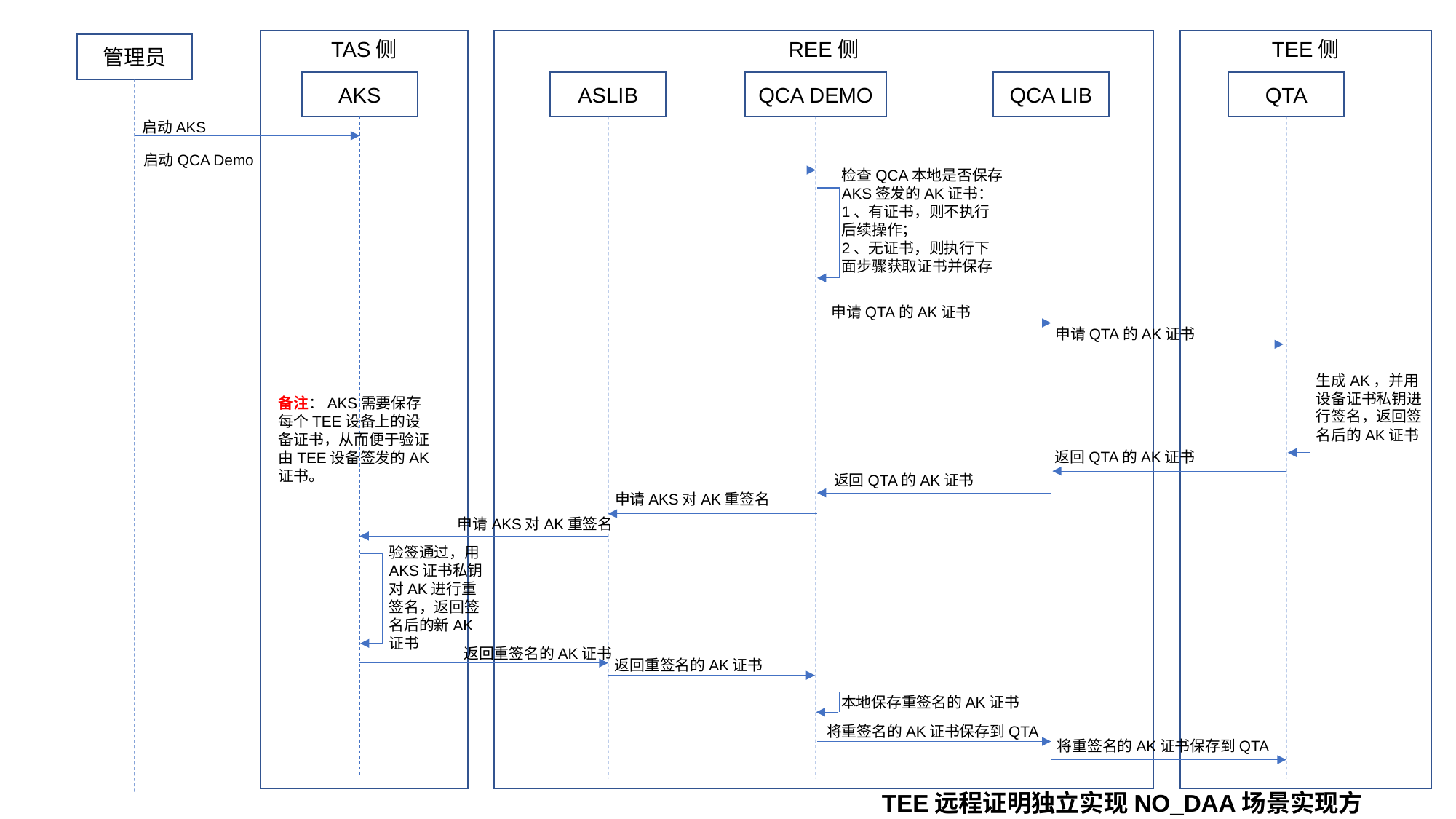

TAS侧
REE侧
TEE侧
管理员
AKS
ASLIB
QCA DEMO
QCA LIB
QTA
启动AKS
启动QCA Demo
检查QCA本地是否保存AKS签发的AK证书：
1、有证书，则不执行后续操作；
2、无证书，则执行下面步骤获取证书并保存
申请QTA的AK证书
申请QTA的AK证书
生成AK，并用设备证书私钥进行签名，返回签名后的AK证书
备注：AKS需要保存每个TEE设备上的设备证书，从而便于验证由TEE设备签发的AK证书。
返回QTA的AK证书
返回QTA的AK证书
申请AKS对AK重签名
申请AKS对AK重签名
验签通过，用AKS证书私钥对AK进行重签名，返回签名后的新AK证书
返回重签名的AK证书
返回重签名的AK证书
本地保存重签名的AK证书
将重签名的AK证书保存到QTA
将重签名的AK证书保存到QTA
TEE远程证明独立实现NO_DAA场景实现方案